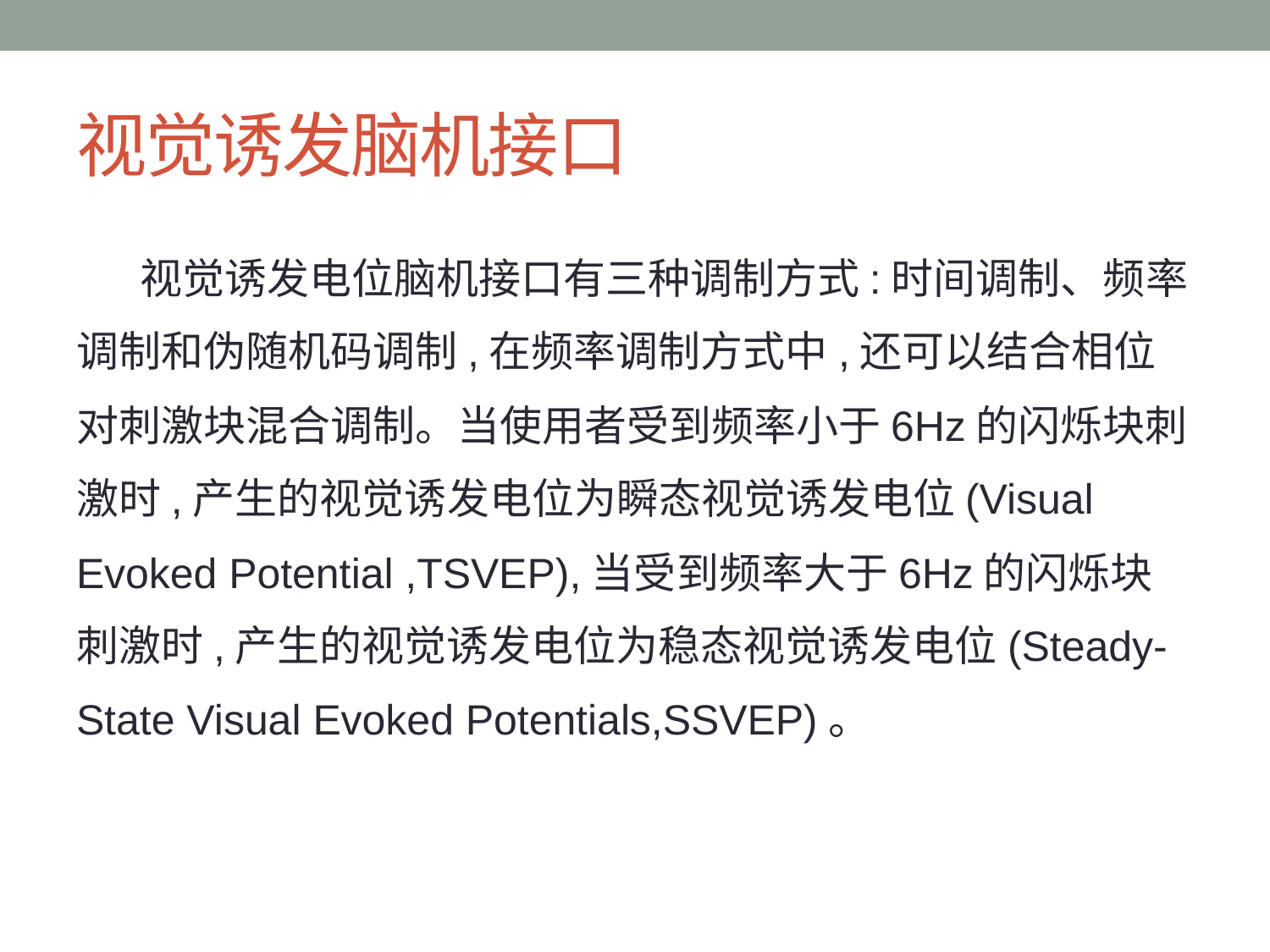

# 视觉诱发脑机接口
视觉诱发电位脑机接口有三种调制方式:时间调制、频率调制和伪随机码调制,在频率调制方式中,还可以结合相位对刺激块混合调制。当使用者受到频率小于6Hz的闪烁块刺激时,产生的视觉诱发电位为瞬态视觉诱发电位(Visual Evoked Potential ,TSVEP),当受到频率大于6Hz的闪烁块刺激时,产生的视觉诱发电位为稳态视觉诱发电位(Steady-State Visual Evoked Potentials,SSVEP)。